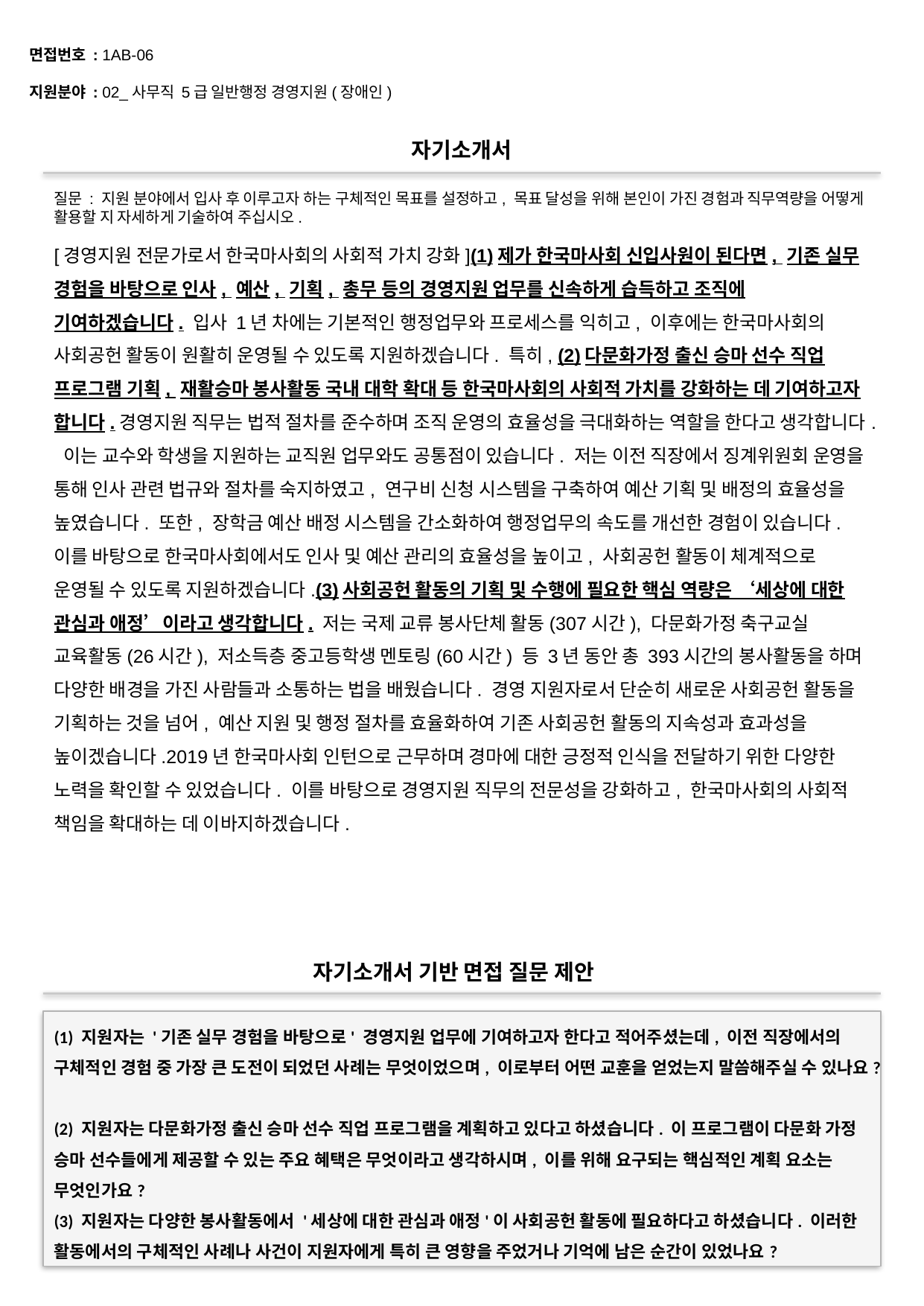

면접번호 : 1AB-06

지원분야 : 02_사무직 5급 일반행정 경영지원(장애인)
#

자기소개서

질문 : 지원 분야에서 입사 후 이루고자 하는 구체적인 목표를 설정하고, 목표 달성을 위해 본인이 가진 경험과 직무역량을 어떻게 활용할 지 자세하게 기술하여 주십시오.

[경영지원 전문가로서 한국마사회의 사회적 가치 강화](1)제가 한국마사회 신입사원이 된다면, 기존 실무 경험을 바탕으로 인사, 예산, 기획, 총무 등의 경영지원 업무를 신속하게 습득하고 조직에 기여하겠습니다. 입사 1년 차에는 기본적인 행정업무와 프로세스를 익히고, 이후에는 한국마사회의 사회공헌 활동이 원활히 운영될 수 있도록 지원하겠습니다. 특히, (2)다문화가정 출신 승마 선수 직업 프로그램 기획, 재활승마 봉사활동 국내 대학 확대 등 한국마사회의 사회적 가치를 강화하는 데 기여하고자 합니다.경영지원 직무는 법적 절차를 준수하며 조직 운영의 효율성을 극대화하는 역할을 한다고 생각합니다. 이는 교수와 학생을 지원하는 교직원 업무와도 공통점이 있습니다. 저는 이전 직장에서 징계위원회 운영을 통해 인사 관련 법규와 절차를 숙지하였고, 연구비 신청 시스템을 구축하여 예산 기획 및 배정의 효율성을 높였습니다. 또한, 장학금 예산 배정 시스템을 간소화하여 행정업무의 속도를 개선한 경험이 있습니다. 이를 바탕으로 한국마사회에서도 인사 및 예산 관리의 효율성을 높이고, 사회공헌 활동이 체계적으로 운영될 수 있도록 지원하겠습니다.(3)사회공헌 활동의 기획 및 수행에 필요한 핵심 역량은 ‘세상에 대한 관심과 애정’이라고 생각합니다. 저는 국제 교류 봉사단체 활동(307시간), 다문화가정 축구교실 교육활동(26시간), 저소득층 중고등학생 멘토링(60시간) 등 3년 동안 총 393시간의 봉사활동을 하며 다양한 배경을 가진 사람들과 소통하는 법을 배웠습니다. 경영 지원자로서 단순히 새로운 사회공헌 활동을 기획하는 것을 넘어, 예산 지원 및 행정 절차를 효율화하여 기존 사회공헌 활동의 지속성과 효과성을 높이겠습니다.2019년 한국마사회 인턴으로 근무하며 경마에 대한 긍정적 인식을 전달하기 위한 다양한 노력을 확인할 수 있었습니다. 이를 바탕으로 경영지원 직무의 전문성을 강화하고, 한국마사회의 사회적 책임을 확대하는 데 이바지하겠습니다.

자기소개서 기반 면접 질문 제안

(1) 지원자는 '기존 실무 경험을 바탕으로' 경영지원 업무에 기여하고자 한다고 적어주셨는데, 이전 직장에서의 구체적인 경험 중 가장 큰 도전이 되었던 사례는 무엇이었으며, 이로부터 어떤 교훈을 얻었는지 말씀해주실 수 있나요?
(2) 지원자는 다문화가정 출신 승마 선수 직업 프로그램을 계획하고 있다고 하셨습니다. 이 프로그램이 다문화 가정 승마 선수들에게 제공할 수 있는 주요 혜택은 무엇이라고 생각하시며, 이를 위해 요구되는 핵심적인 계획 요소는 무엇인가요?
(3) 지원자는 다양한 봉사활동에서 '세상에 대한 관심과 애정'이 사회공헌 활동에 필요하다고 하셨습니다. 이러한 활동에서의 구체적인 사례나 사건이 지원자에게 특히 큰 영향을 주었거나 기억에 남은 순간이 있었나요?